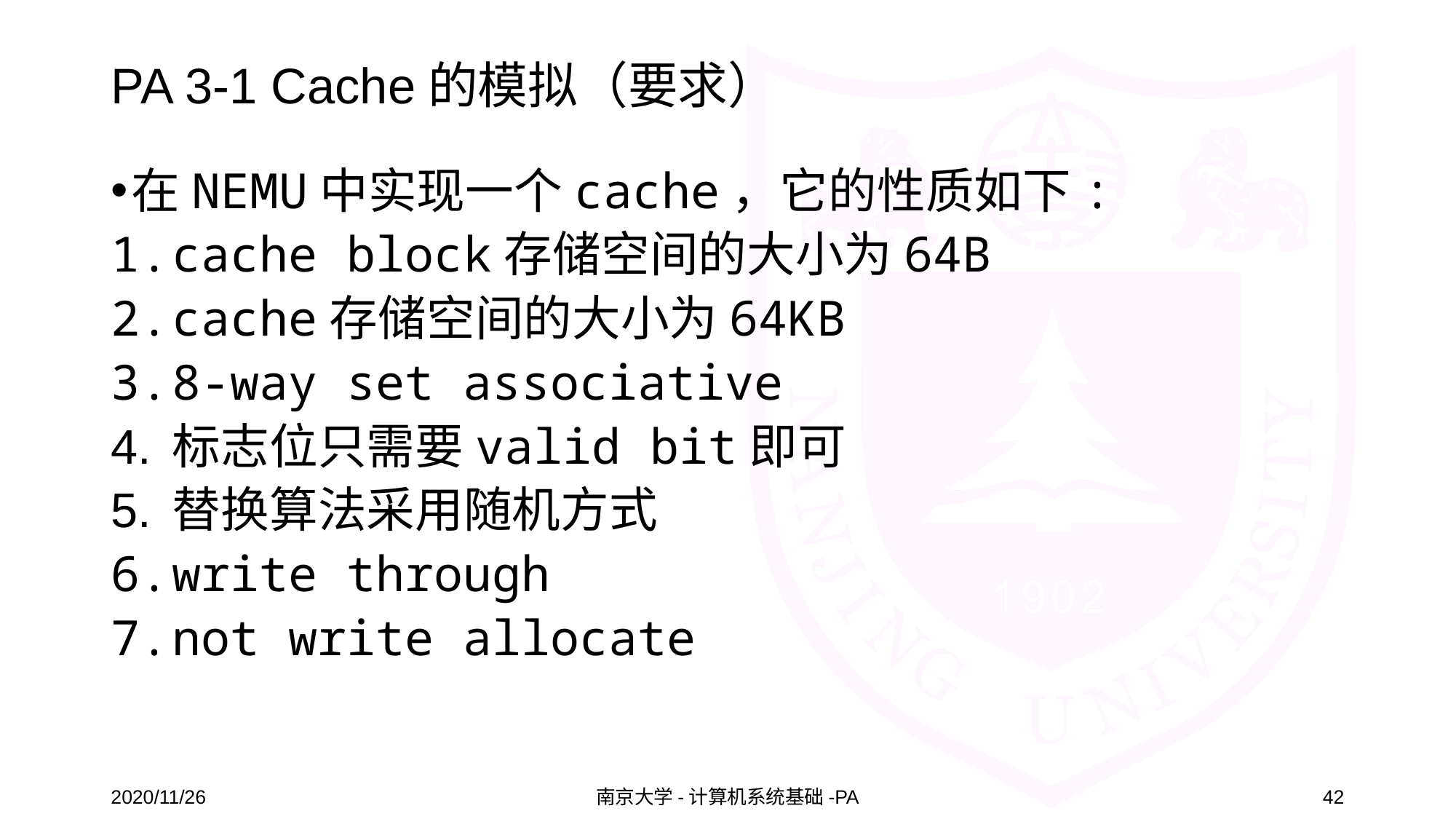

# PA 3-1 Cache的模拟（要求）
在NEMU中实现一个cache，它的性质如下:
cache block存储空间的大小为64B
cache存储空间的大小为64KB
8-way set associative
标志位只需要valid bit即可
替换算法采用随机方式
write through
not write allocate
2020/11/26
南京大学-计算机系统基础-PA
42